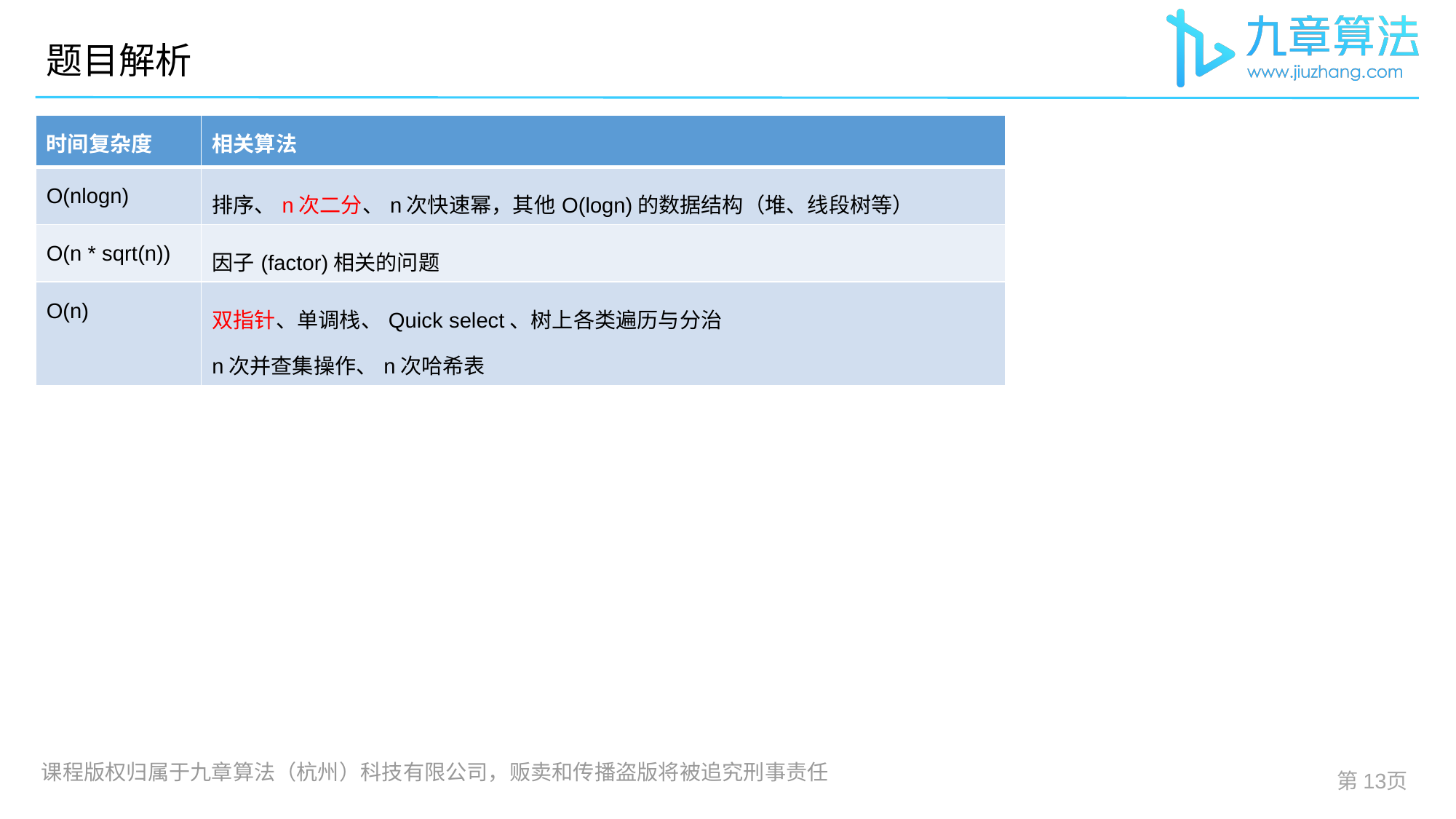

# 题目解析
| 时间复杂度 | 相关算法 |
| --- | --- |
| O(nlogn) | 排序、n次二分、n次快速幂，其他O(logn)的数据结构（堆、线段树等） |
| O(n \* sqrt(n)) | 因子(factor)相关的问题 |
| O(n) | 双指针、单调栈、Quick select、树上各类遍历与分治 n次并查集操作、n次哈希表 |
第13页